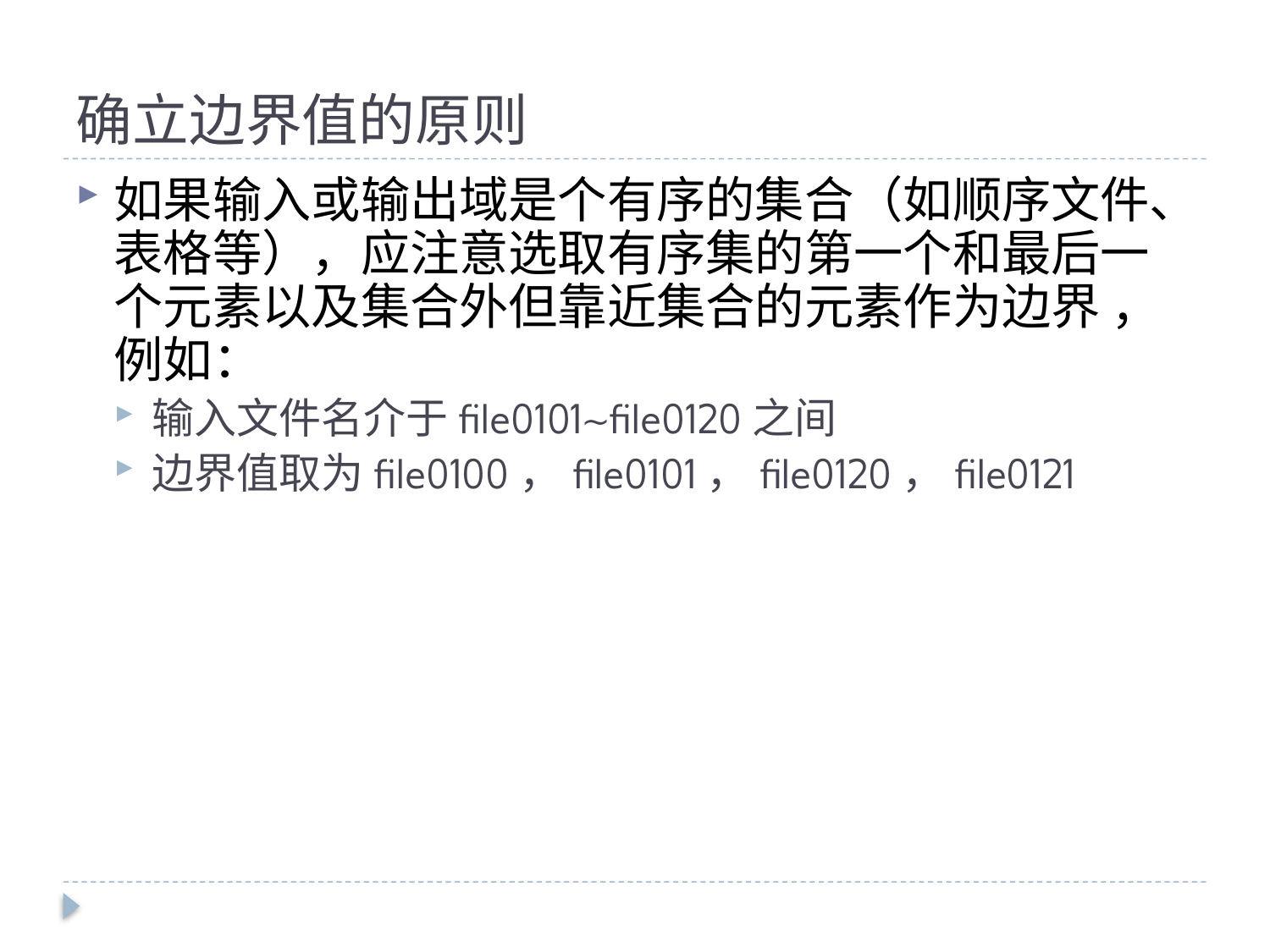

# 确立边界值的原则
如果输入或输出域是个有序的集合（如顺序文件、表格等），应注意选取有序集的第一个和最后一个元素以及集合外但靠近集合的元素作为边界 ，例如：
输入文件名介于file0101~file0120之间
边界值取为file0100，file0101，file0120，file0121